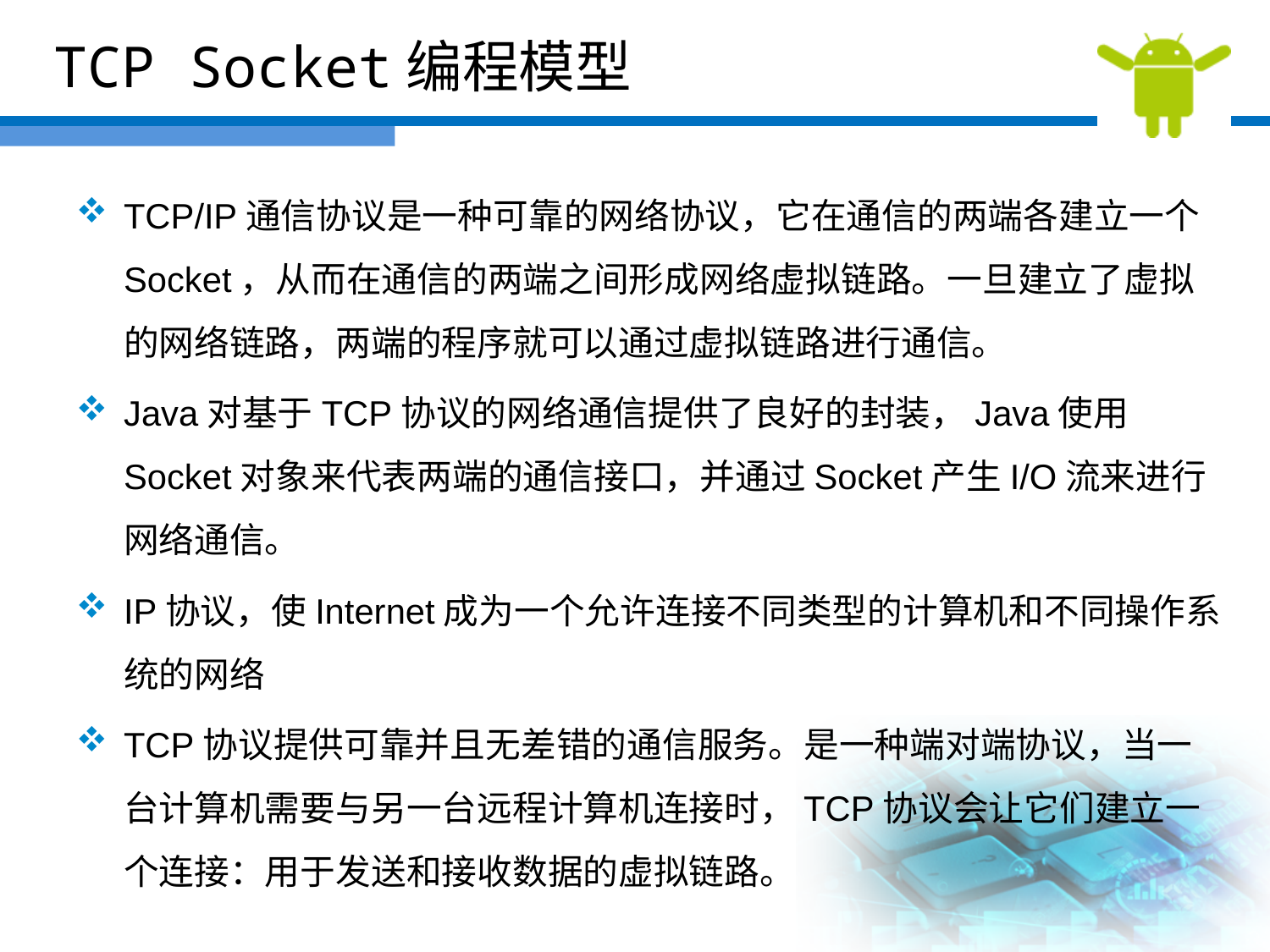

TCP Socket编程模型
TCP/IP通信协议是一种可靠的网络协议，它在通信的两端各建立一个Socket，从而在通信的两端之间形成网络虚拟链路。一旦建立了虚拟的网络链路，两端的程序就可以通过虚拟链路进行通信。
Java对基于TCP协议的网络通信提供了良好的封装，Java使用Socket对象来代表两端的通信接口，并通过Socket产生I/O流来进行网络通信。
IP协议，使Internet成为一个允许连接不同类型的计算机和不同操作系统的网络
TCP协议提供可靠并且无差错的通信服务。是一种端对端协议，当一台计算机需要与另一台远程计算机连接时，TCP协议会让它们建立一个连接：用于发送和接收数据的虚拟链路。